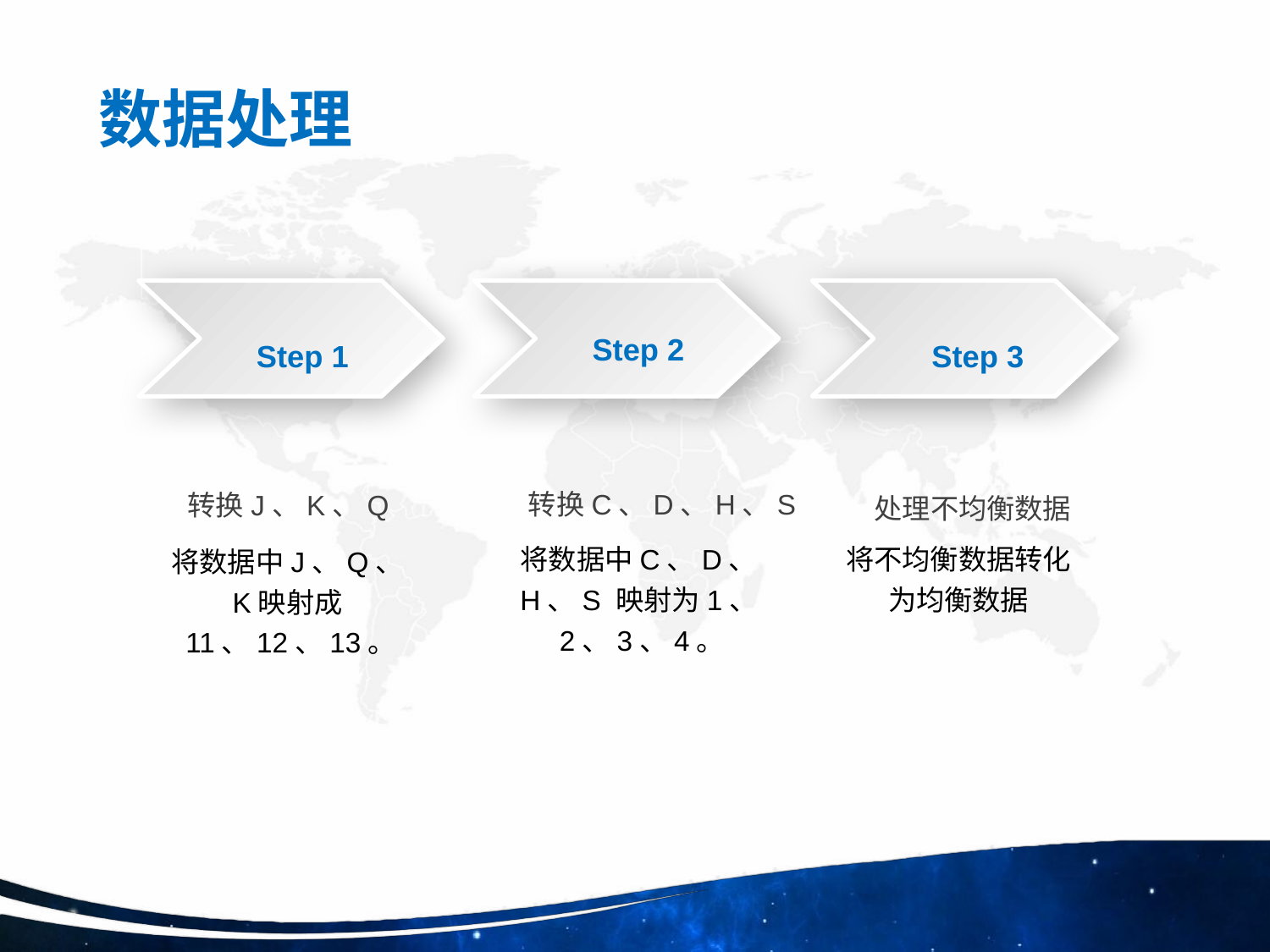

# 数据处理

Step 1

Step 3

Step 2
转换C、D、H、S
转换J、K、Q
处理不均衡数据
将数据中C、D、H、S 映射为1、2、3、4。
将不均衡数据转化为均衡数据
将数据中J、Q、K映射成11、12、13。